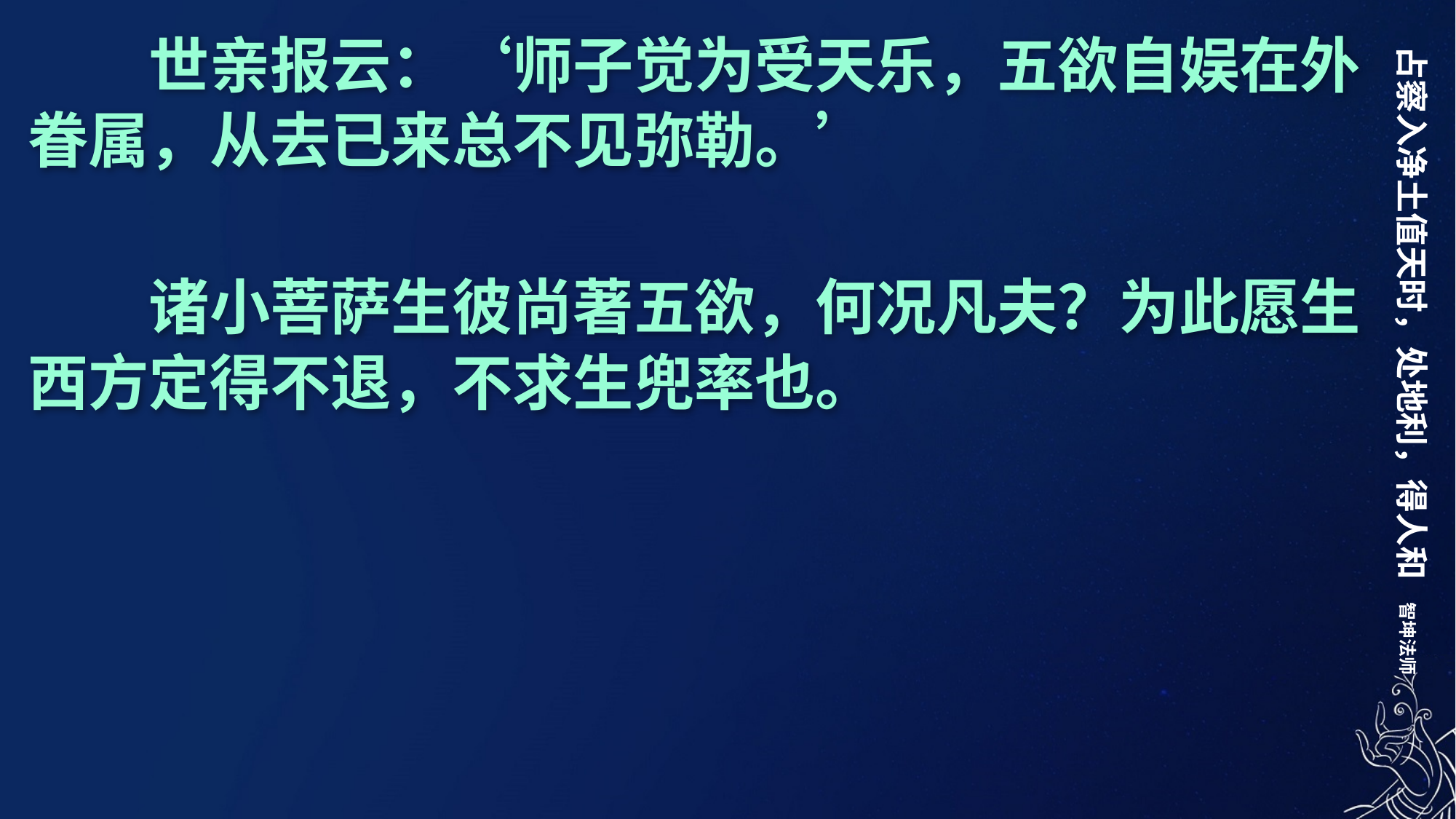

世亲报云：‘师子觉为受天乐，五欲自娱在外眷属，从去已来总不见弥勒。’

　　诸小菩萨生彼尚著五欲，何况凡夫？为此愿生西方定得不退，不求生兜率也。